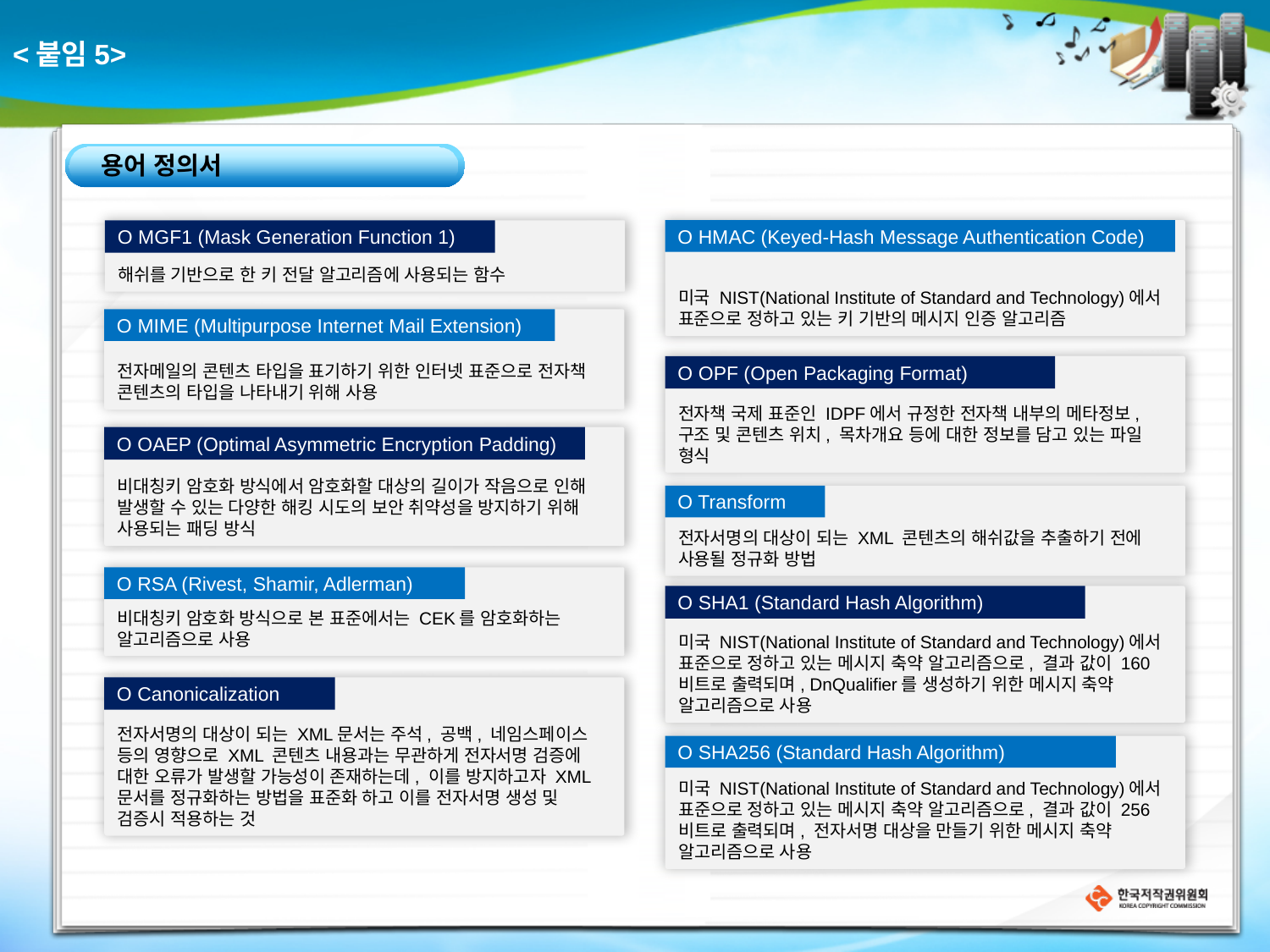

<붙임5>

용어 정의서
O HMAC (Keyed-Hash Message Authentication Code)
미국 NIST(National Institute of Standard and Technology)에서 표준으로 정하고 있는 키 기반의 메시지 인증 알고리즘
O MGF1 (Mask Generation Function 1)
해쉬를 기반으로 한 키 전달 알고리즘에 사용되는 함수
O MIME (Multipurpose Internet Mail Extension)
전자메일의 콘텐츠 타입을 표기하기 위한 인터넷 표준으로 전자책 콘텐츠의 타입을 나타내기 위해 사용
전자책 국제 표준인 IDPF에서 규정한 전자책 내부의 메타정보, 구조 및 콘텐츠 위치, 목차개요 등에 대한 정보를 담고 있는 파일 형식
O OPF (Open Packaging Format)
비대칭키 암호화 방식에서 암호화할 대상의 길이가 작음으로 인해 발생할 수 있는 다양한 해킹 시도의 보안 취약성을 방지하기 위해 사용되는 패딩 방식
O OAEP (Optimal Asymmetric Encryption Padding)
O Transform
전자서명의 대상이 되는 XML 콘텐츠의 해쉬값을 추출하기 전에 사용될 정규화 방법
비대칭키 암호화 방식으로 본 표준에서는 CEK를 암호화하는 알고리즘으로 사용
O RSA (Rivest, Shamir, Adlerman)
미국 NIST(National Institute of Standard and Technology)에서 표준으로 정하고 있는 메시지 축약 알고리즘으로, 결과 값이 160비트로 출력되며, DnQualifier를 생성하기 위한 메시지 축약 알고리즘으로 사용
O SHA1 (Standard Hash Algorithm)
전자서명의 대상이 되는 XML문서는 주석, 공백, 네임스페이스 등의 영향으로 XML 콘텐츠 내용과는 무관하게 전자서명 검증에 대한 오류가 발생할 가능성이 존재하는데, 이를 방지하고자 XML 문서를 정규화하는 방법을 표준화 하고 이를 전자서명 생성 및 검증시 적용하는 것
O Canonicalization
미국 NIST(National Institute of Standard and Technology)에서 표준으로 정하고 있는 메시지 축약 알고리즘으로, 결과 값이 256비트로 출력되며, 전자서명 대상을 만들기 위한 메시지 축약 알고리즘으로 사용
O SHA256 (Standard Hash Algorithm)